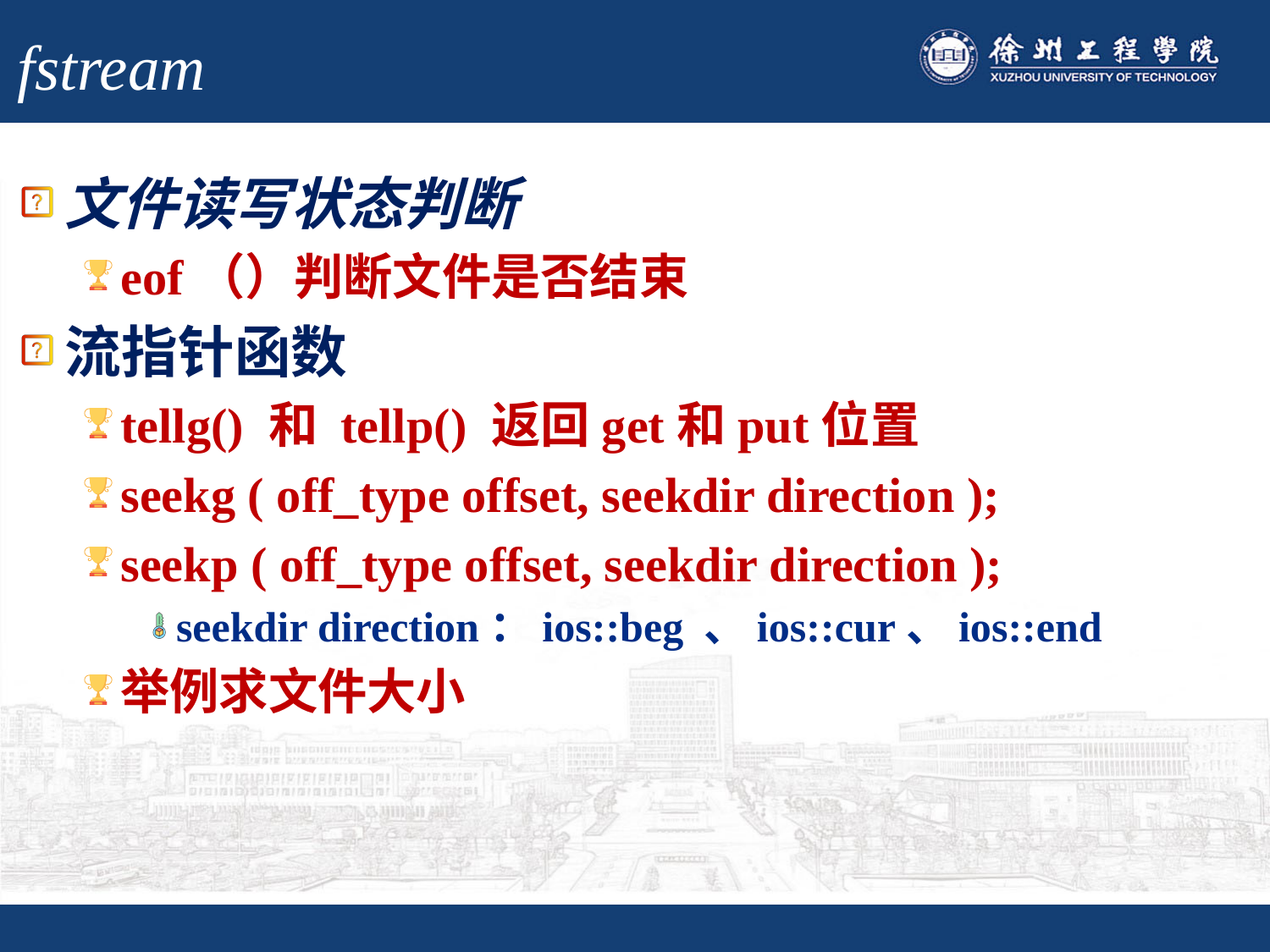

# fstream
文件读写状态判断
eof（）判断文件是否结束
流指针函数
tellg() 和 tellp() 返回get和put位置
seekg ( off_type offset, seekdir direction );
seekp ( off_type offset, seekdir direction );
seekdir direction：ios::beg 、ios::cur、ios::end
举例求文件大小